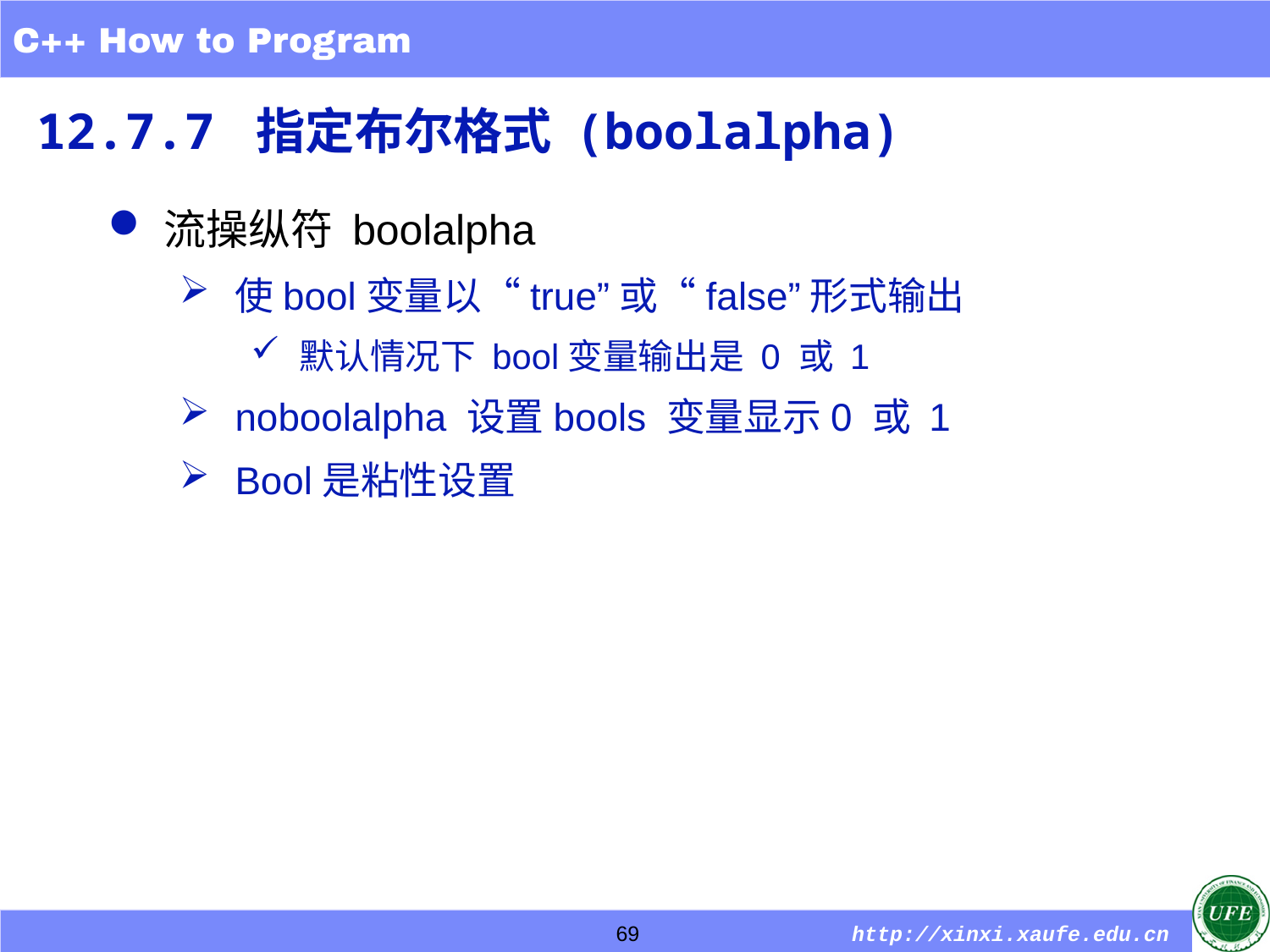

# 12.7.7 指定布尔格式 (boolalpha)
流操纵符 boolalpha
使bool变量以“true”或“false”形式输出
默认情况下 bool变量输出是 0 或 1
noboolalpha 设置bools 变量显示0 或 1
Bool是粘性设置
69